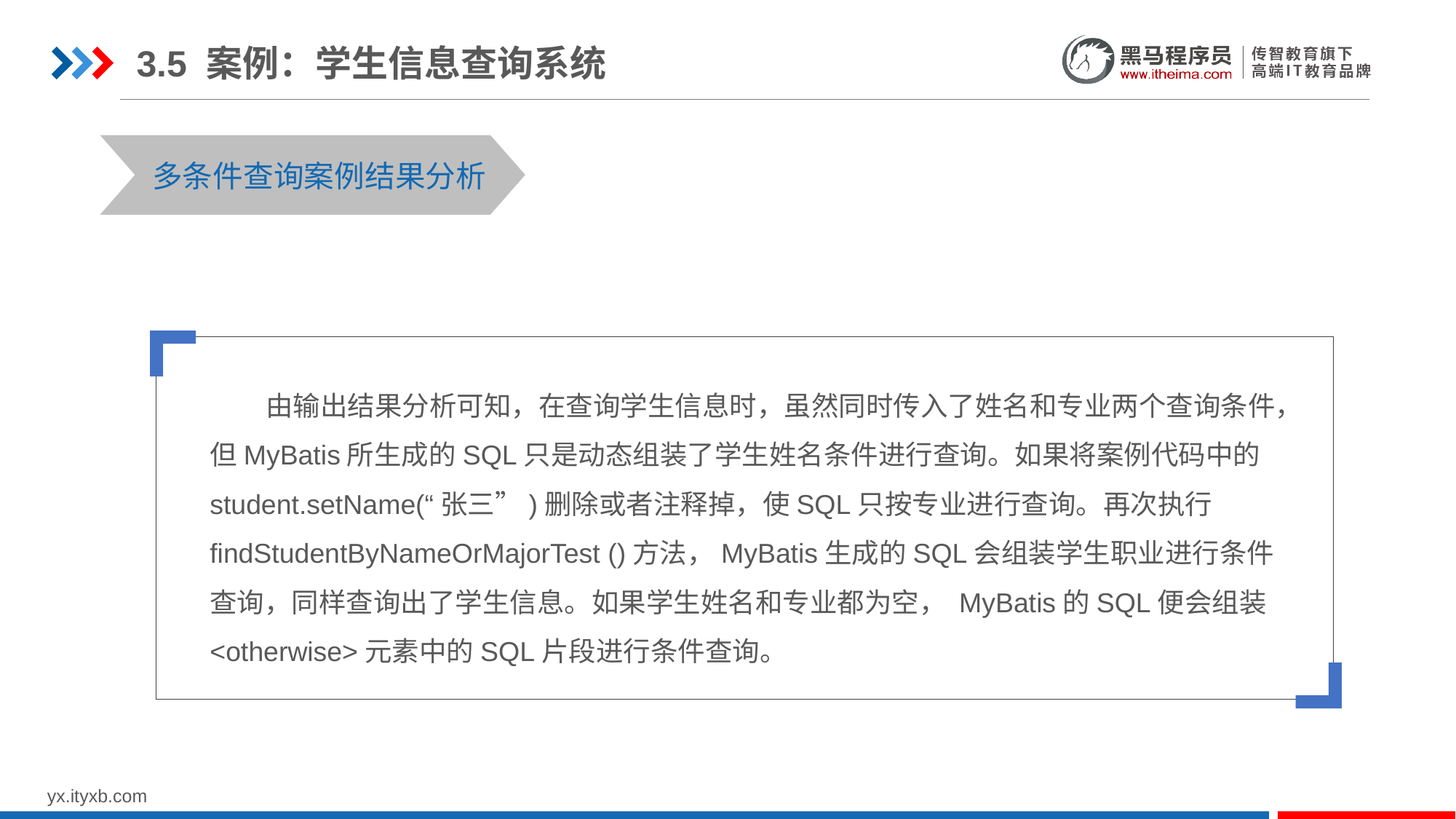

3.5 案例：学生信息查询系统

STEP  01
STEP  03
多条件查询案例结果分析

        由输出结果分析可知，在查询学生信息时，虽然同时传入了姓名和专业两个查询条件，但MyBatis所生成的SQL只是动态组装了学生姓名条件进行查询。如果将案例代码中的student.setName(“张三”)删除或者注释掉，使SQL只按专业进行查询。再次执行findStudentByNameOrMajorTest ()方法，MyBatis生成的SQL会组装学生职业进行条件查询，同样查询出了学生信息。如果学生姓名和专业都为空， MyBatis的SQL便会组装<otherwise>元素中的SQL片段进行条件查询。